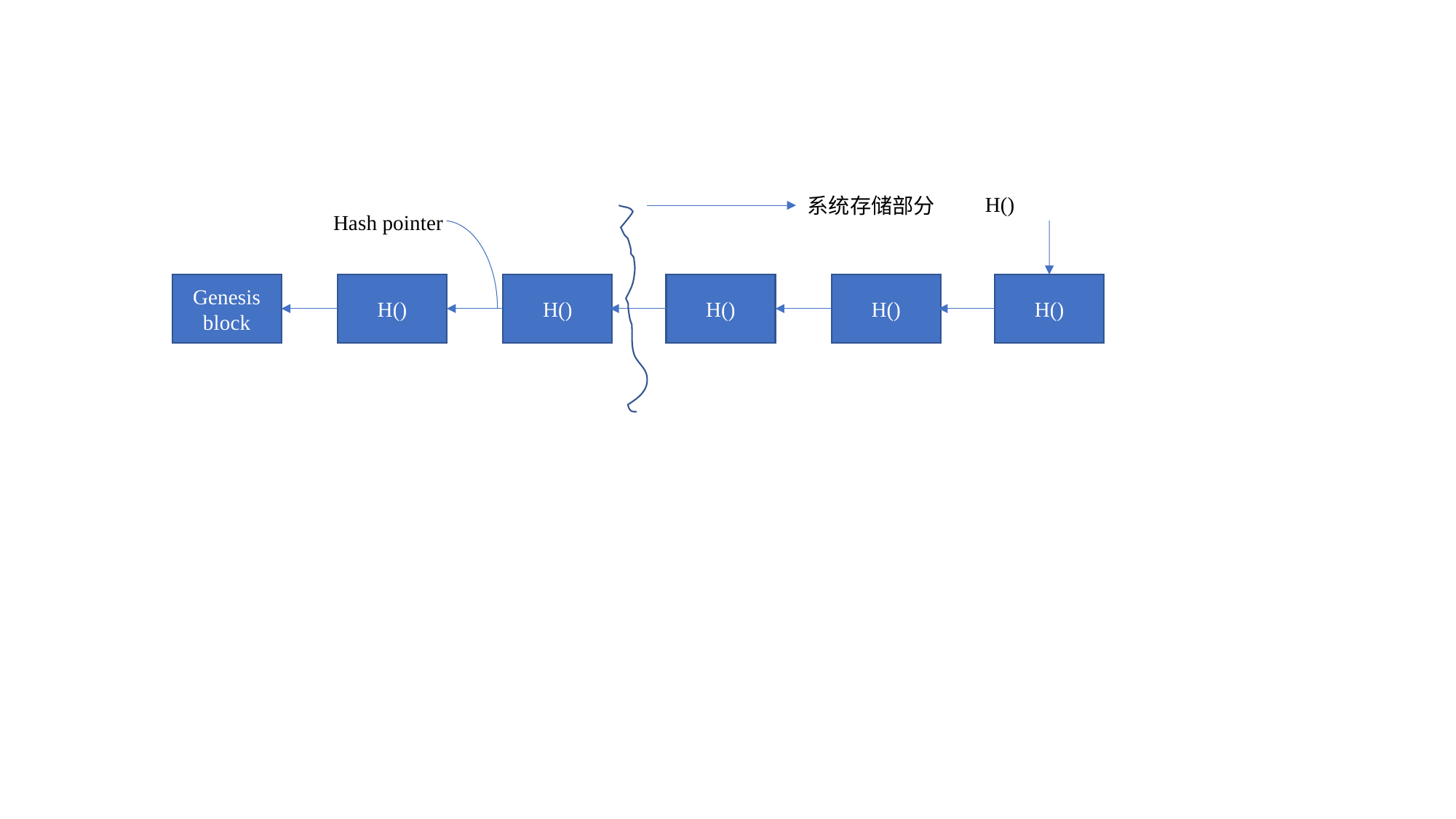

H()
系统存储部分
Hash pointer

H()
H()
H()
H()
H()
Genesis block